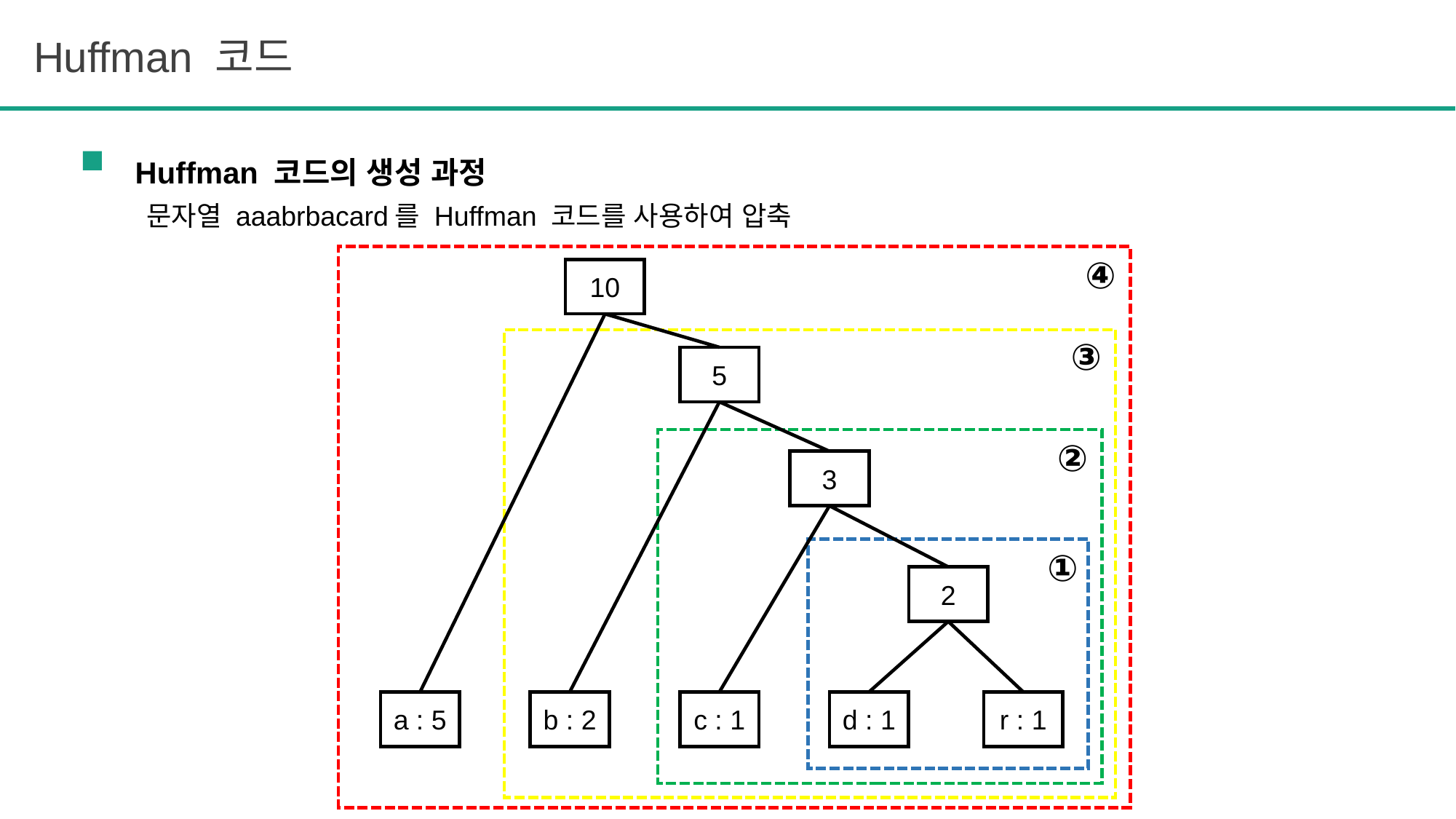

Huffman 코드
Huffman 코드의 생성 과정

문자열 aaabrbacard를 Huffman 코드를 사용하여 압축

④
10
③

5
②

3

①
2
a : 5
b : 2
c : 1
d : 1
r : 1